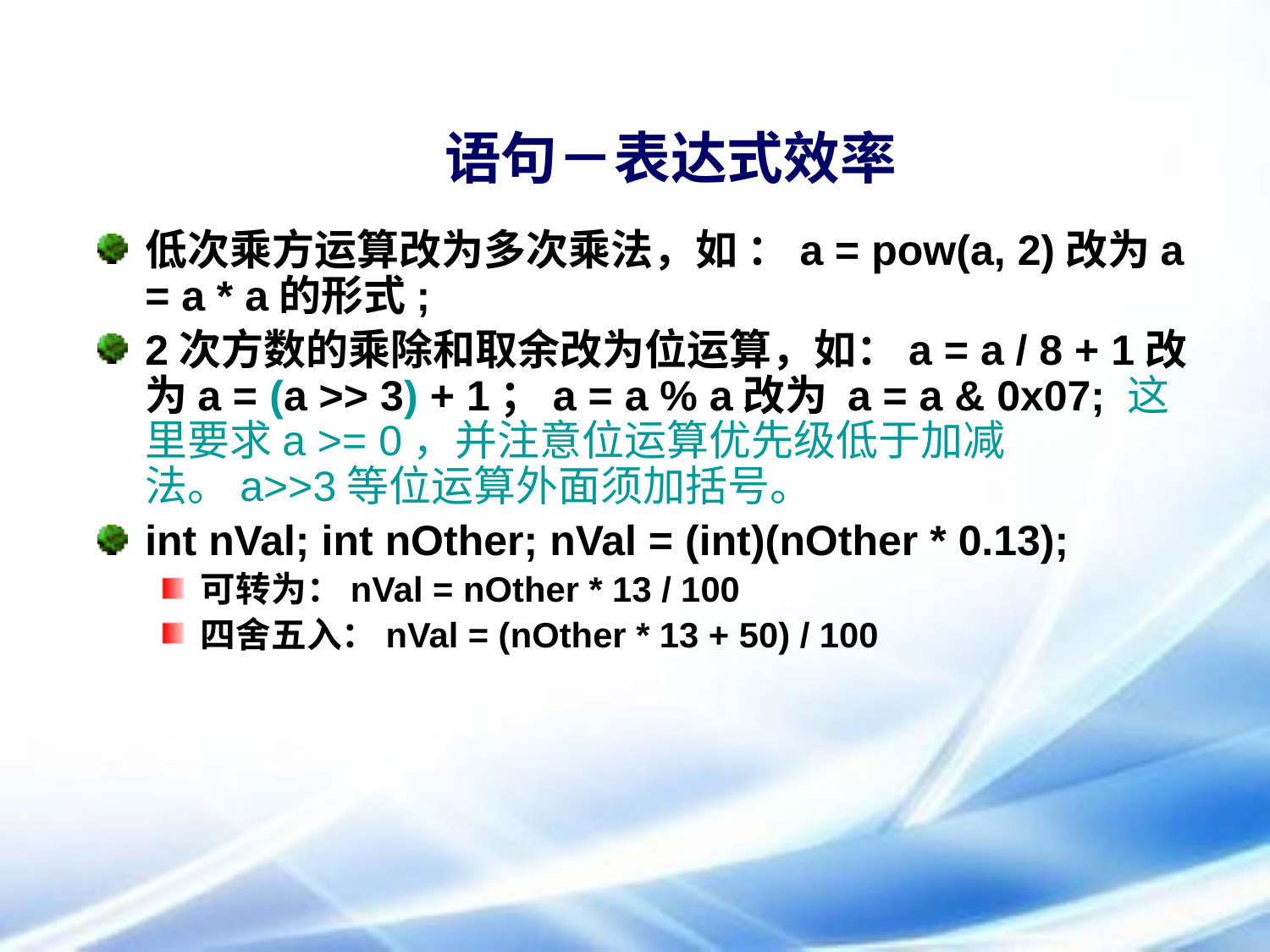

# 语句－表达式效率
低次乘方运算改为多次乘法，如 ：a = pow(a, 2)改为a = a * a的形式;
2次方数的乘除和取余改为位运算，如：a = a / 8 + 1改为a = (a >> 3) + 1；a = a % a改为 a = a & 0x07; 这里要求a >= 0，并注意位运算优先级低于加减法。a>>3等位运算外面须加括号。
int nVal; int nOther; nVal = (int)(nOther * 0.13);
可转为：nVal = nOther * 13 / 100
四舍五入：nVal = (nOther * 13 + 50) / 100